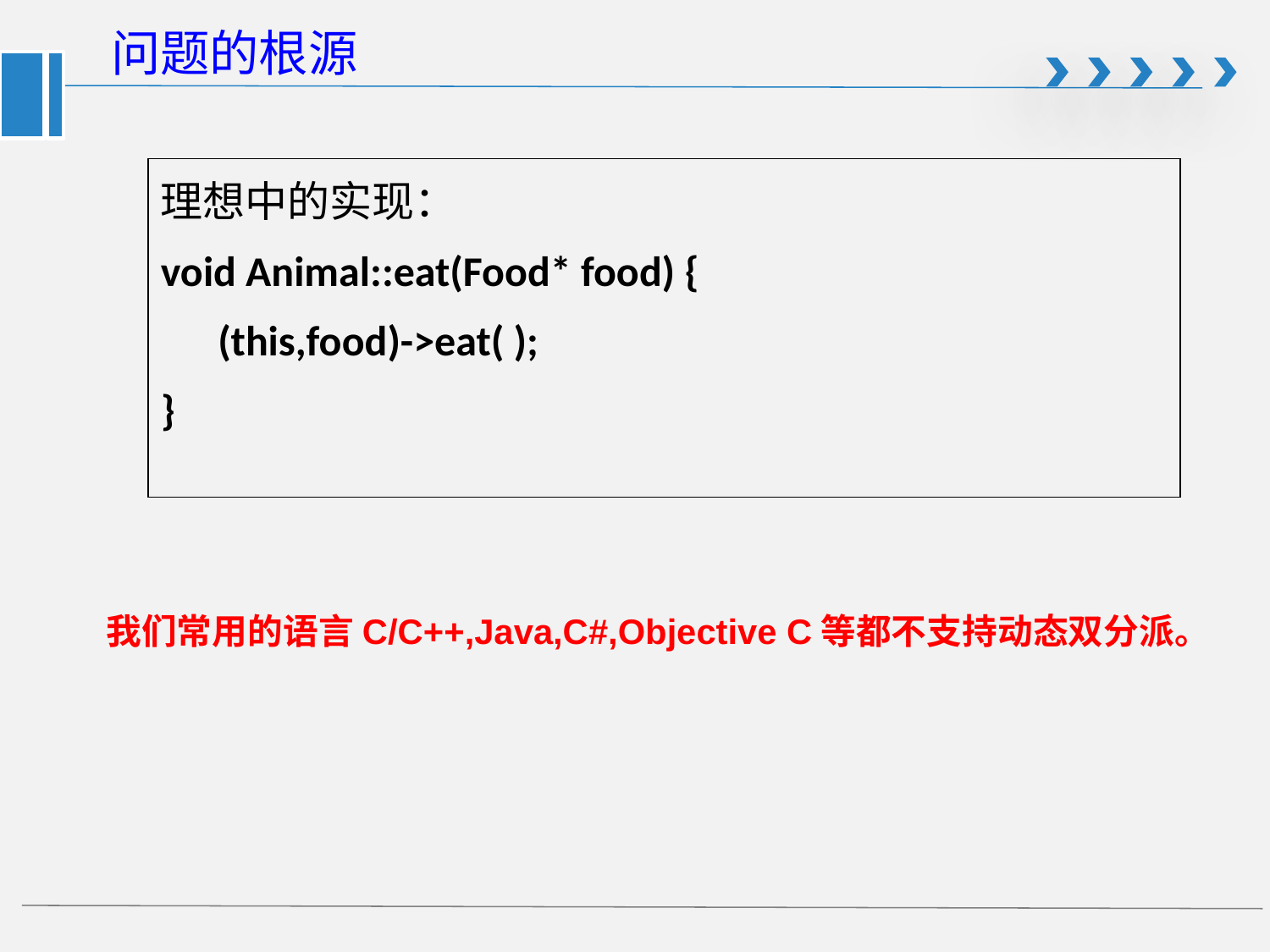

# 问题的根源
理想中的实现：
void Animal::eat(Food* food) {
      (this,food)->eat( );
}
我们常用的语言C/C++,Java,C#,Objective C等都不支持动态双分派。